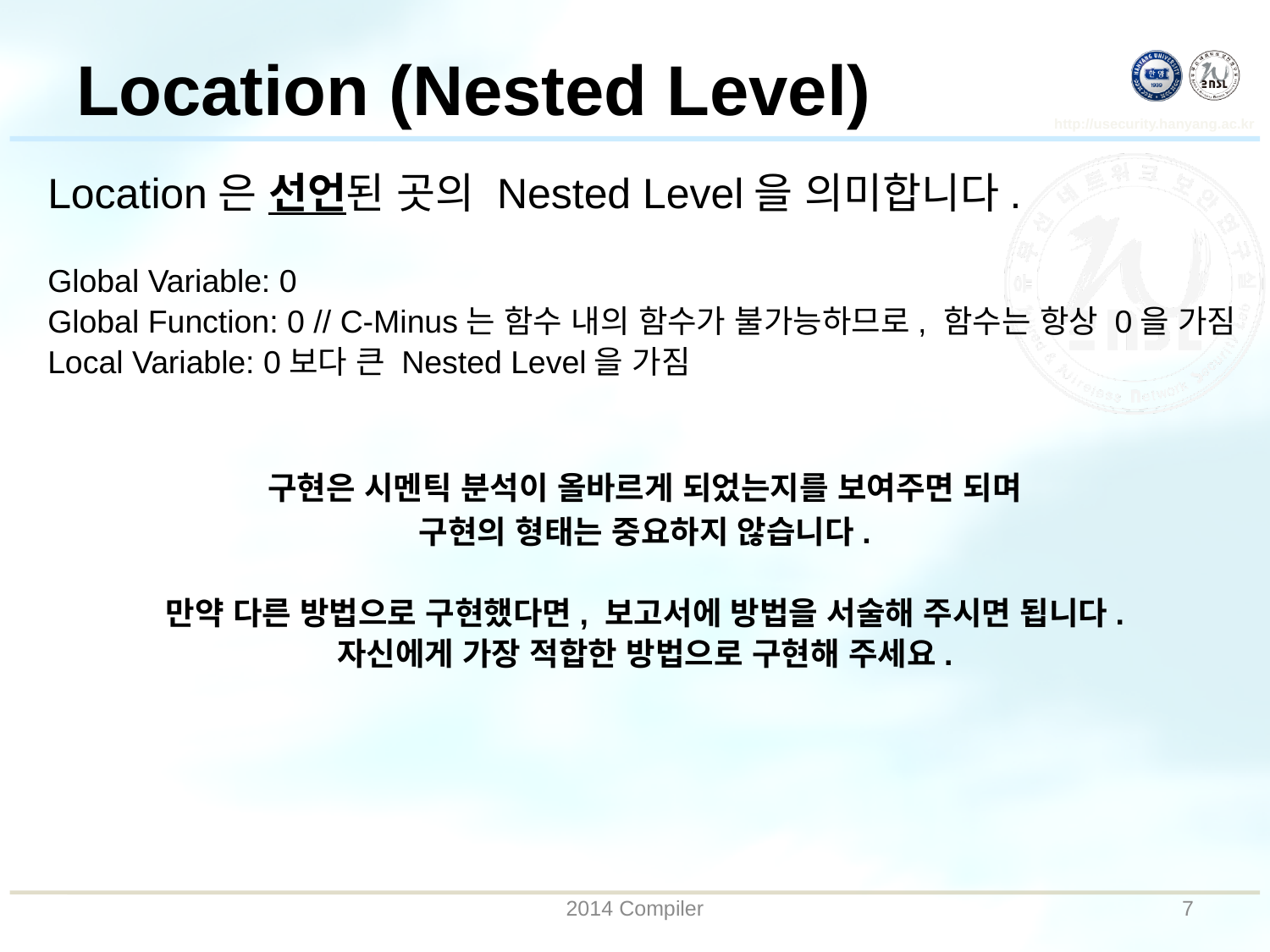

# Location (Nested Level)
Location은 선언된 곳의 Nested Level을 의미합니다.

Global Variable: 0
Global Function: 0 // C-Minus는 함수 내의 함수가 불가능하므로, 함수는 항상 0을 가짐
Local Variable: 0보다 큰 Nested Level을 가짐

구현은 시멘틱 분석이 올바르게 되었는지를 보여주면 되며
구현의 형태는 중요하지 않습니다.

만약 다른 방법으로 구현했다면, 보고서에 방법을 서술해 주시면 됩니다.
자신에게 가장 적합한 방법으로 구현해 주세요.
2014 Compiler
7